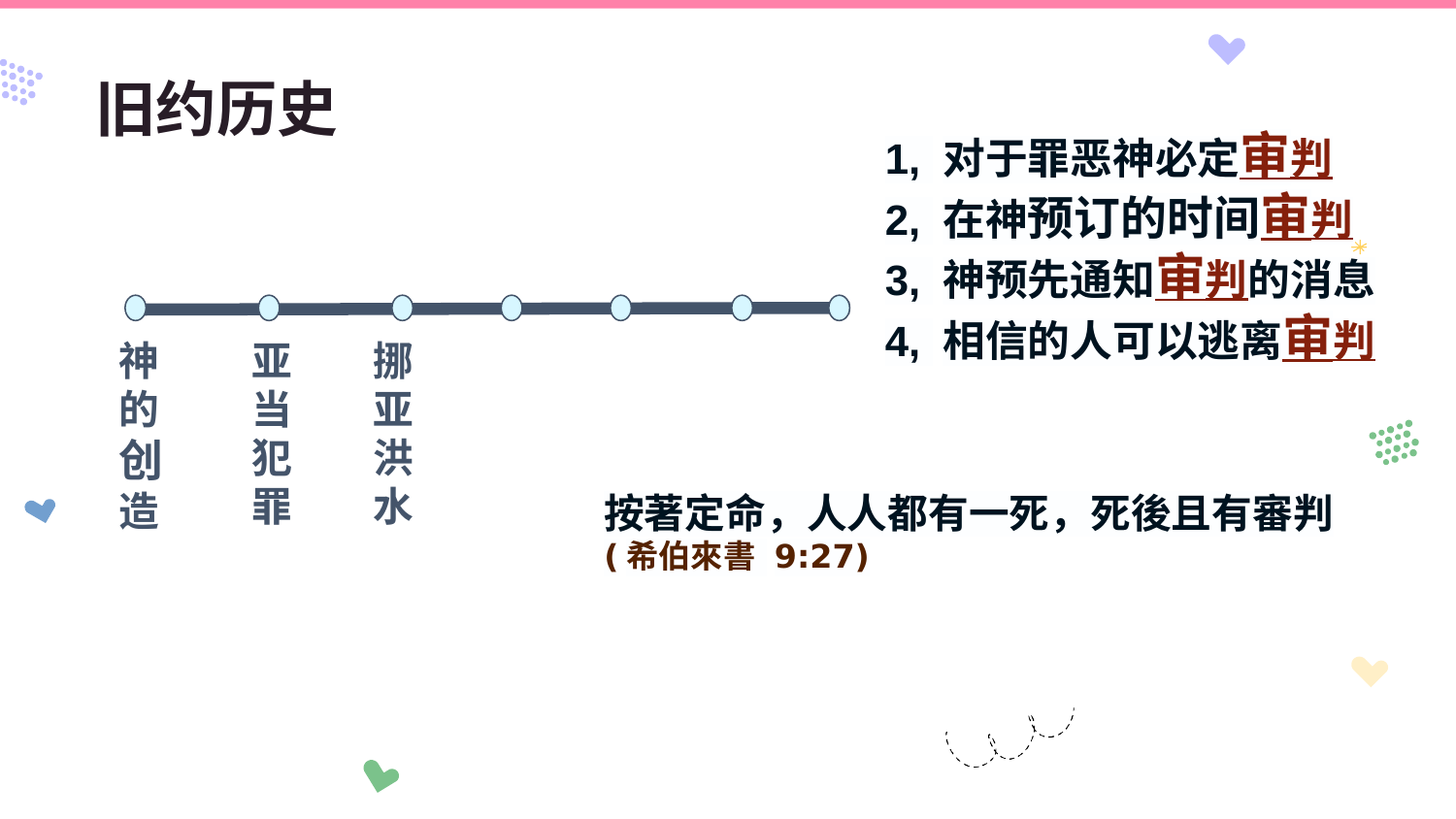

# 旧约历史
1, 对于罪恶神必定审判
2, 在神预订的时间审判
3, 神预先通知审判的消息
4, 相信的人可以逃离审判

神的创造
亚当犯罪
挪亚洪水

按著定命，人人都有一死，死後且有審判
(希伯來書 9:27)